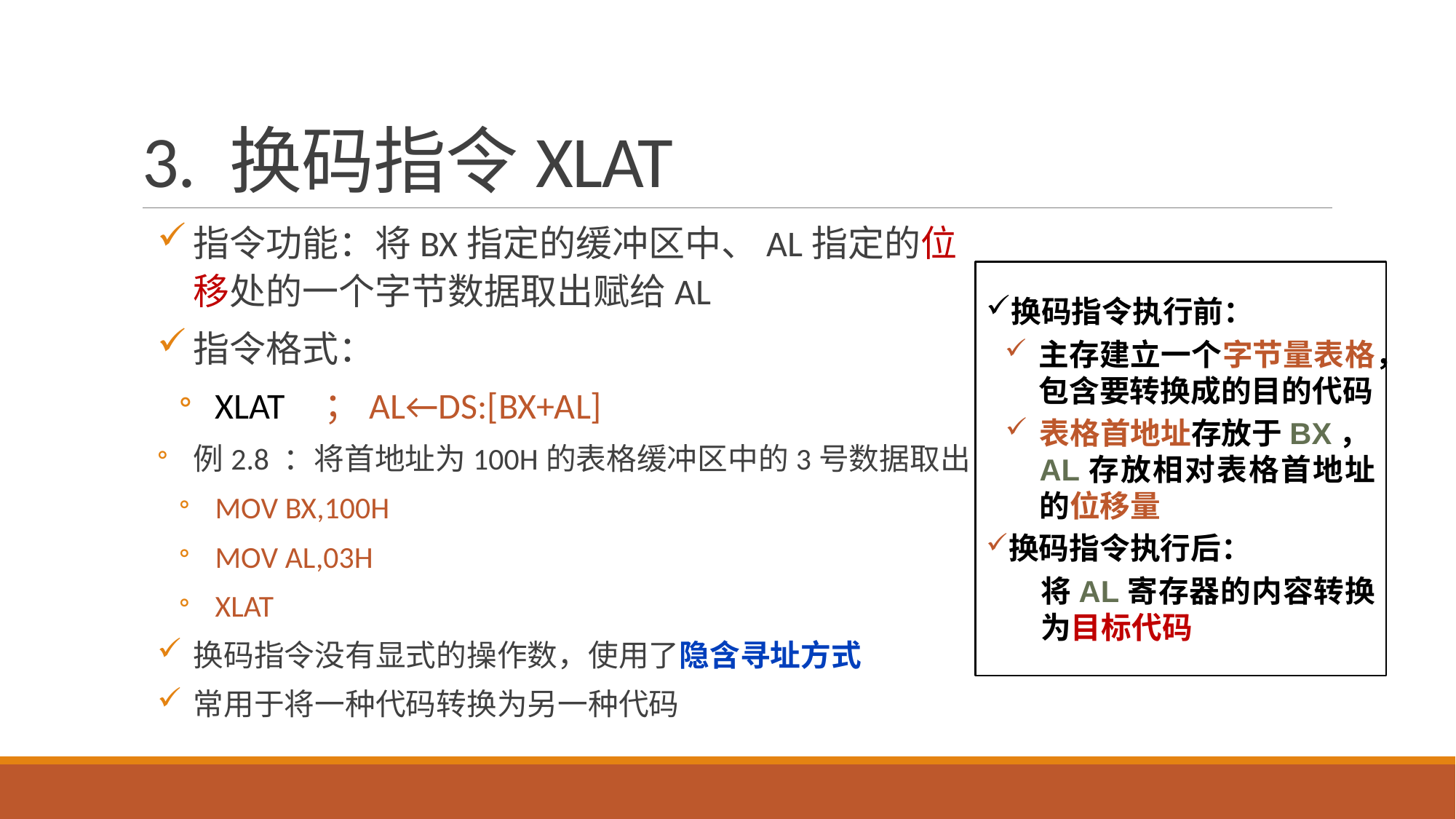

# 3. 换码指令XLAT
指令功能：将BX指定的缓冲区中、AL指定的位移处的一个字节数据取出赋给AL
指令格式：
XLAT 	；AL←DS:[BX+AL]
例2.8 ：将首地址为100H的表格缓冲区中的3号数据取出
MOV BX,100H
MOV AL,03H
XLAT
换码指令没有显式的操作数，使用了隐含寻址方式
常用于将一种代码转换为另一种代码

换码指令执行前：
主存建立一个字节量表格，包含要转换成的目的代码
表格首地址存放于BX，AL存放相对表格首地址的位移量
换码指令执行后：
将AL寄存器的内容转换为目标代码